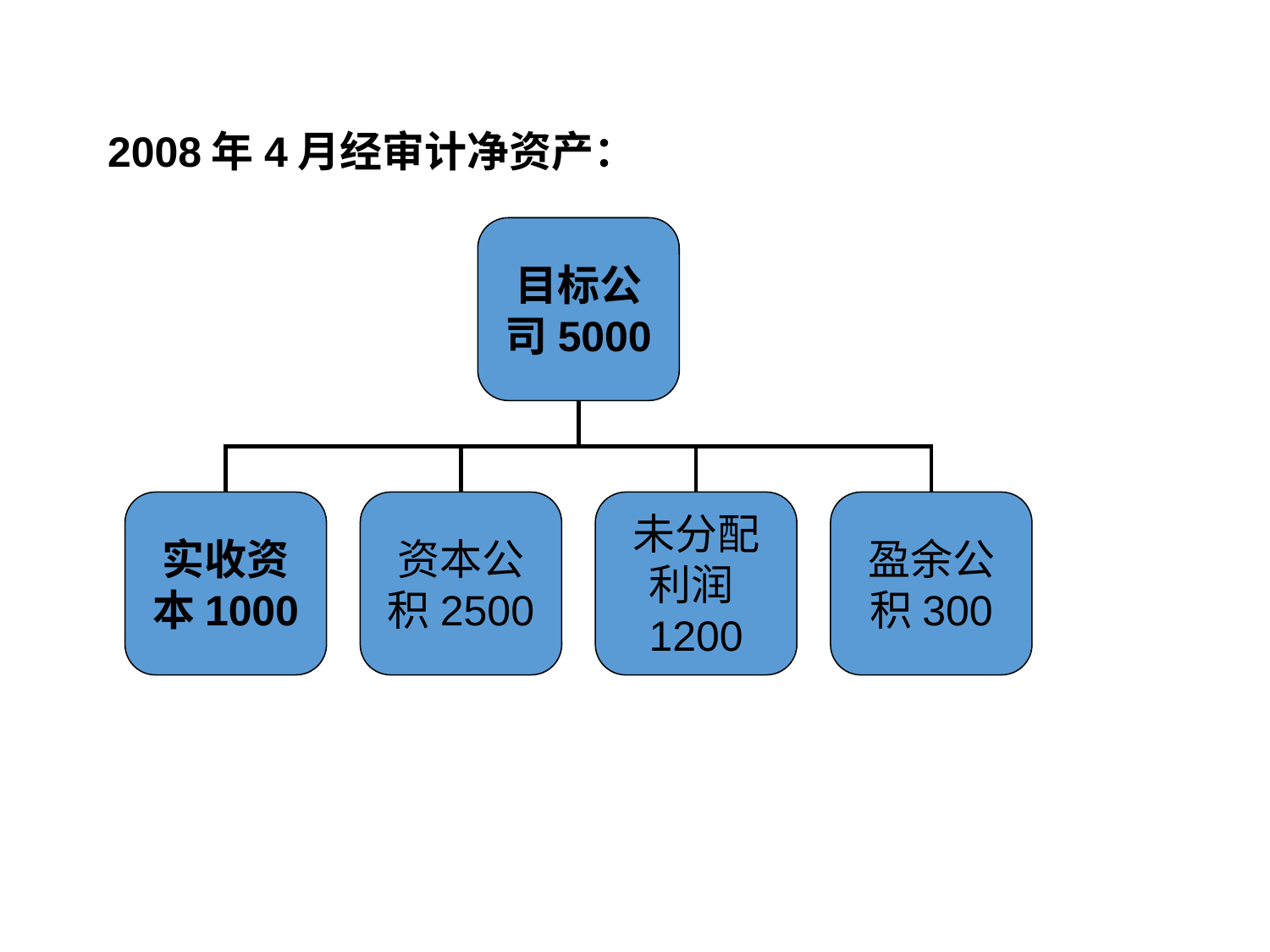

2008年4月经审计净资产：
#

目标公司5000
实收资本1000
资本公积2500
未分配利润1200
盈余公积300